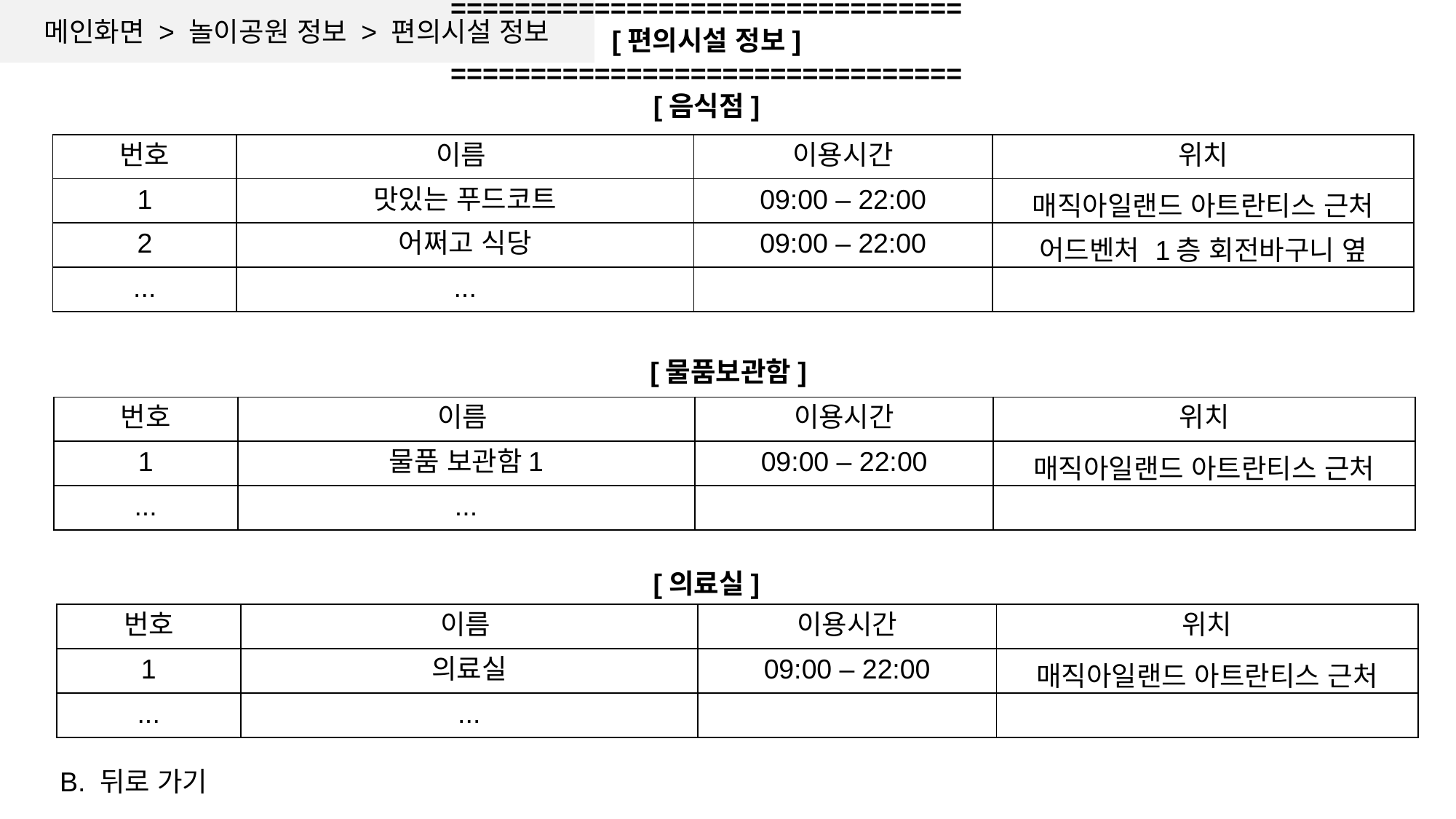

================================
[편의시설 정보]
================================
[음식점]
메인화면 > 놀이공원 정보 > 편의시설 정보
| 번호 | 이름 | 이용시간 | 위치 |
| --- | --- | --- | --- |
| 1 | 맛있는 푸드코트 | 09:00 – 22:00 | 매직아일랜드 아트란티스 근처 |
| 2 | 어쩌고 식당 | 09:00 – 22:00 | 어드벤처 1층 회전바구니 옆 |
| ... | ... |  |  |
[물품보관함]
| 번호 | 이름 | 이용시간 | 위치 |
| --- | --- | --- | --- |
| 1 | 물품 보관함1 | 09:00 – 22:00 | 매직아일랜드 아트란티스 근처 |
| ... | ... |  |  |
[의료실]
| 번호 | 이름 | 이용시간 | 위치 |
| --- | --- | --- | --- |
| 1 | 의료실 | 09:00 – 22:00 | 매직아일랜드 아트란티스 근처 |
| ... | ... |  |  |
B. 뒤로 가기
👉